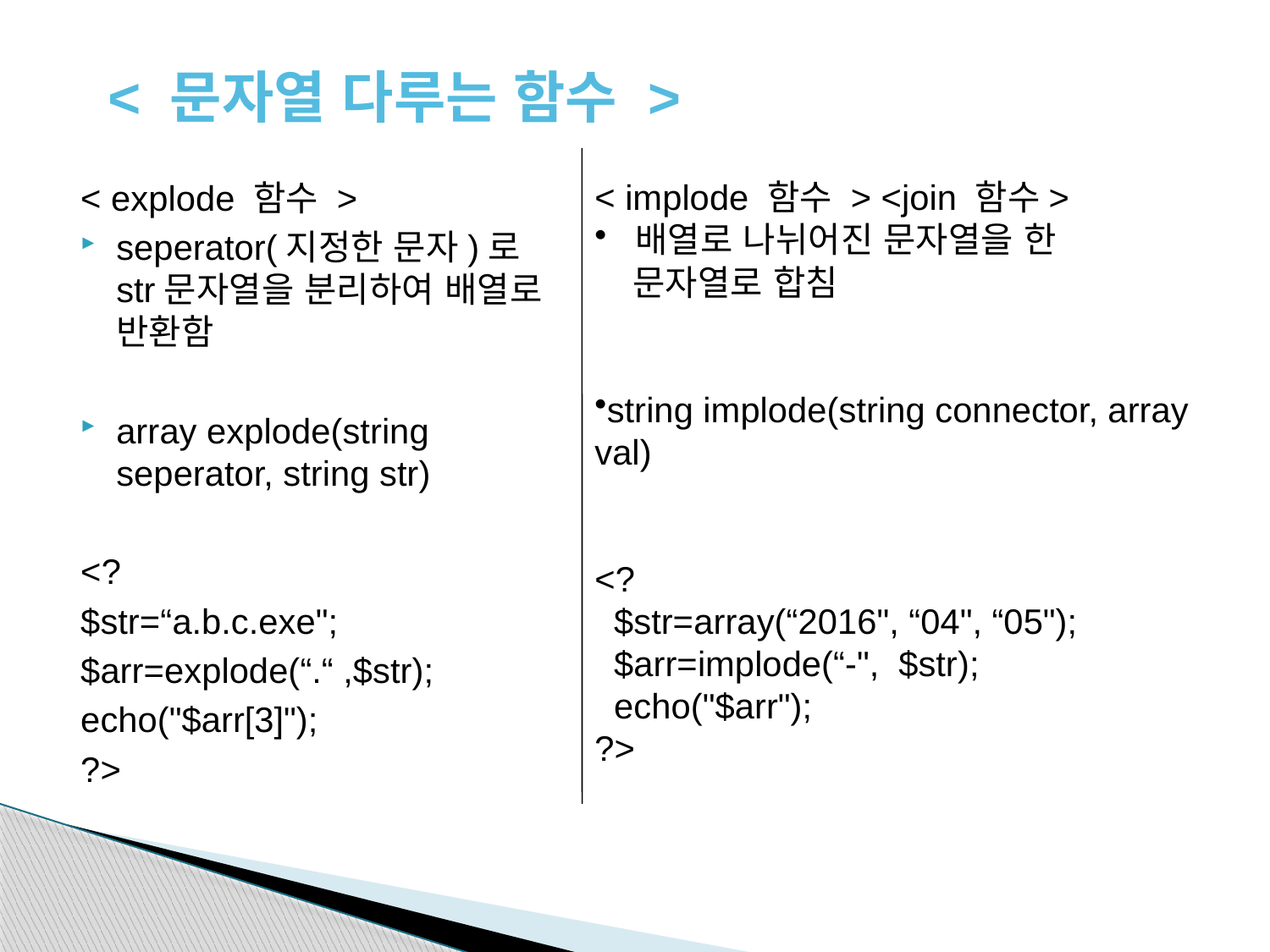

# < 문자열 다루는 함수 >

< explode 함수 >
seperator(지정한 문자)로  str문자열을 분리하여 배열로 반환함

array explode(string seperator, string str)

<?
$str=“a.b.c.exe";
$arr=explode(“.“ ,$str);
echo("$arr[3]");
?>

< implode 함수 > <join 함수>
  배열로 나뉘어진 문자열을 한
   문자열로 합침

string implode(string connector, array val)

<?
  $str=array(“2016", “04", “05");
  $arr=implode(“-",  $str);
  echo("$arr");
?>